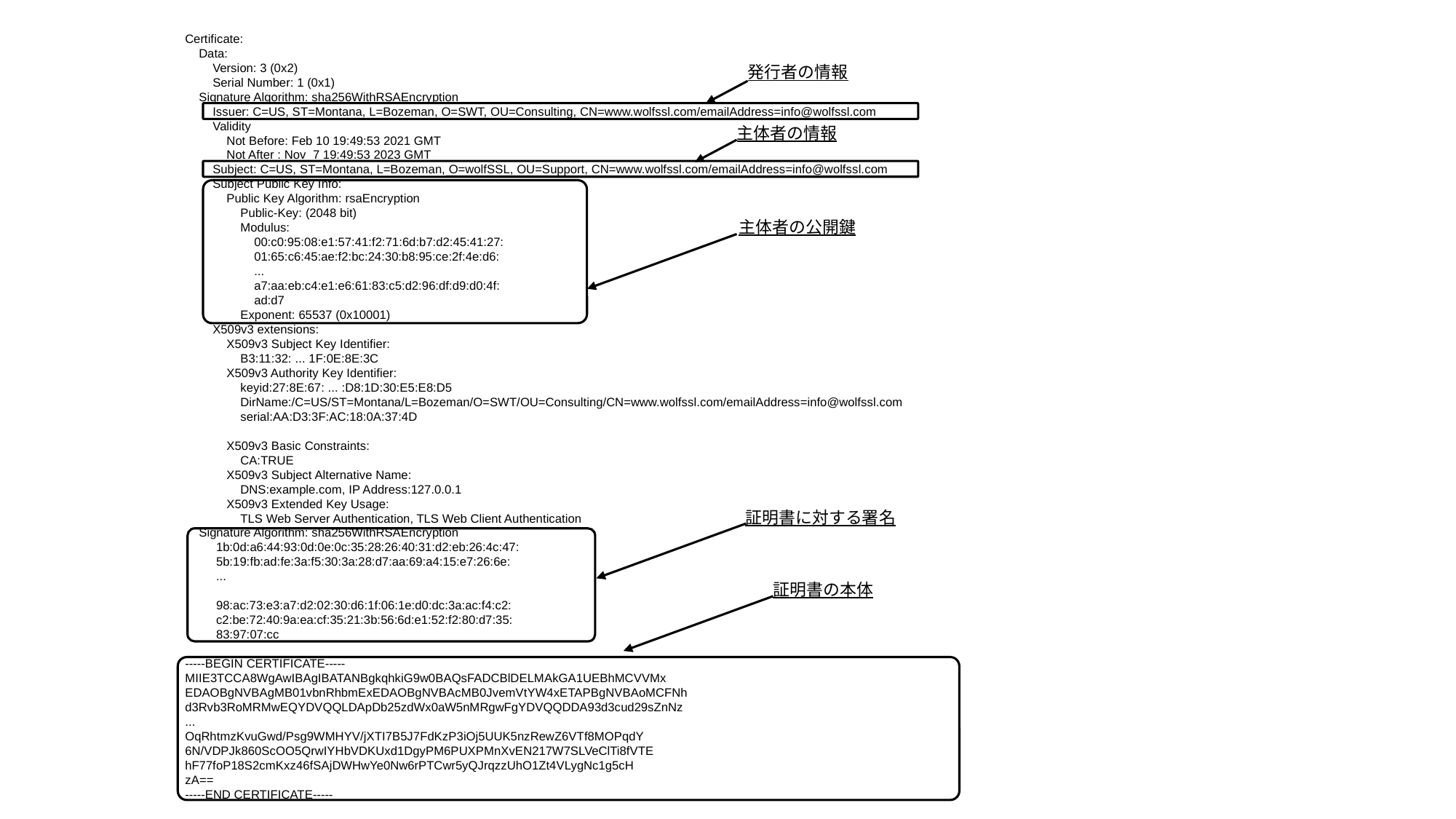

Certificate:
    Data:
        Version: 3 (0x2)
        Serial Number: 1 (0x1)
    Signature Algorithm: sha256WithRSAEncryption
        Issuer: C=US, ST=Montana, L=Bozeman, O=SWT, OU=Consulting, CN=www.wolfssl.com/emailAddress=info@wolfssl.com
        Validity
            Not Before: Feb 10 19:49:53 2021 GMT
            Not After : Nov  7 19:49:53 2023 GMT
        Subject: C=US, ST=Montana, L=Bozeman, O=wolfSSL, OU=Support, CN=www.wolfssl.com/emailAddress=info@wolfssl.com
        Subject Public Key Info:
            Public Key Algorithm: rsaEncryption
                Public-Key: (2048 bit)
                Modulus:
                    00:c0:95:08:e1:57:41:f2:71:6d:b7:d2:45:41:27:
                    01:65:c6:45:ae:f2:bc:24:30:b8:95:ce:2f:4e:d6:
                    ...
                    a7:aa:eb:c4:e1:e6:61:83:c5:d2:96:df:d9:d0:4f:
                    ad:d7
                Exponent: 65537 (0x10001)
        X509v3 extensions:
            X509v3 Subject Key Identifier:
                B3:11:32: ... 1F:0E:8E:3C
            X509v3 Authority Key Identifier:
                keyid:27:8E:67: ... :D8:1D:30:E5:E8:D5
                DirName:/C=US/ST=Montana/L=Bozeman/O=SWT/OU=Consulting/CN=www.wolfssl.com/emailAddress=info@wolfssl.com
                serial:AA:D3:3F:AC:18:0A:37:4D

            X509v3 Basic Constraints:
                CA:TRUE
            X509v3 Subject Alternative Name:
                DNS:example.com, IP Address:127.0.0.1
            X509v3 Extended Key Usage:
                TLS Web Server Authentication, TLS Web Client Authentication
    Signature Algorithm: sha256WithRSAEncryption
         1b:0d:a6:44:93:0d:0e:0c:35:28:26:40:31:d2:eb:26:4c:47:
         5b:19:fb:ad:fe:3a:f5:30:3a:28:d7:aa:69:a4:15:e7:26:6e:
         ...

         98:ac:73:e3:a7:d2:02:30:d6:1f:06:1e:d0:dc:3a:ac:f4:c2:
         c2:be:72:40:9a:ea:cf:35:21:3b:56:6d:e1:52:f2:80:d7:35:
         83:97:07:cc

-----BEGIN CERTIFICATE-----
MIIE3TCCA8WgAwIBAgIBATANBgkqhkiG9w0BAQsFADCBlDELMAkGA1UEBhMCVVMx
EDAOBgNVBAgMB01vbnRhbmExEDAOBgNVBAcMB0JvemVtYW4xETAPBgNVBAoMCFNh
d3Rvb3RoMRMwEQYDVQQLDApDb25zdWx0aW5nMRgwFgYDVQQDDA93d3cud29sZnNz
...
OqRhtmzKvuGwd/Psg9WMHYV/jXTI7B5J7FdKzP3iOj5UUK5nzRewZ6VTf8MOPqdY
6N/VDPJk860ScOO5QrwIYHbVDKUxd1DgyPM6PUXPMnXvEN217W7SLVeClTi8fVTE
hF77foP18S2cmKxz46fSAjDWHwYe0Nw6rPTCwr5yQJrqzzUhO1Zt4VLygNc1g5cH
zA==
-----END CERTIFICATE-----
発行者の情報

主体者の情報

主体者の公開鍵
証明書に対する署名

証明書の本体